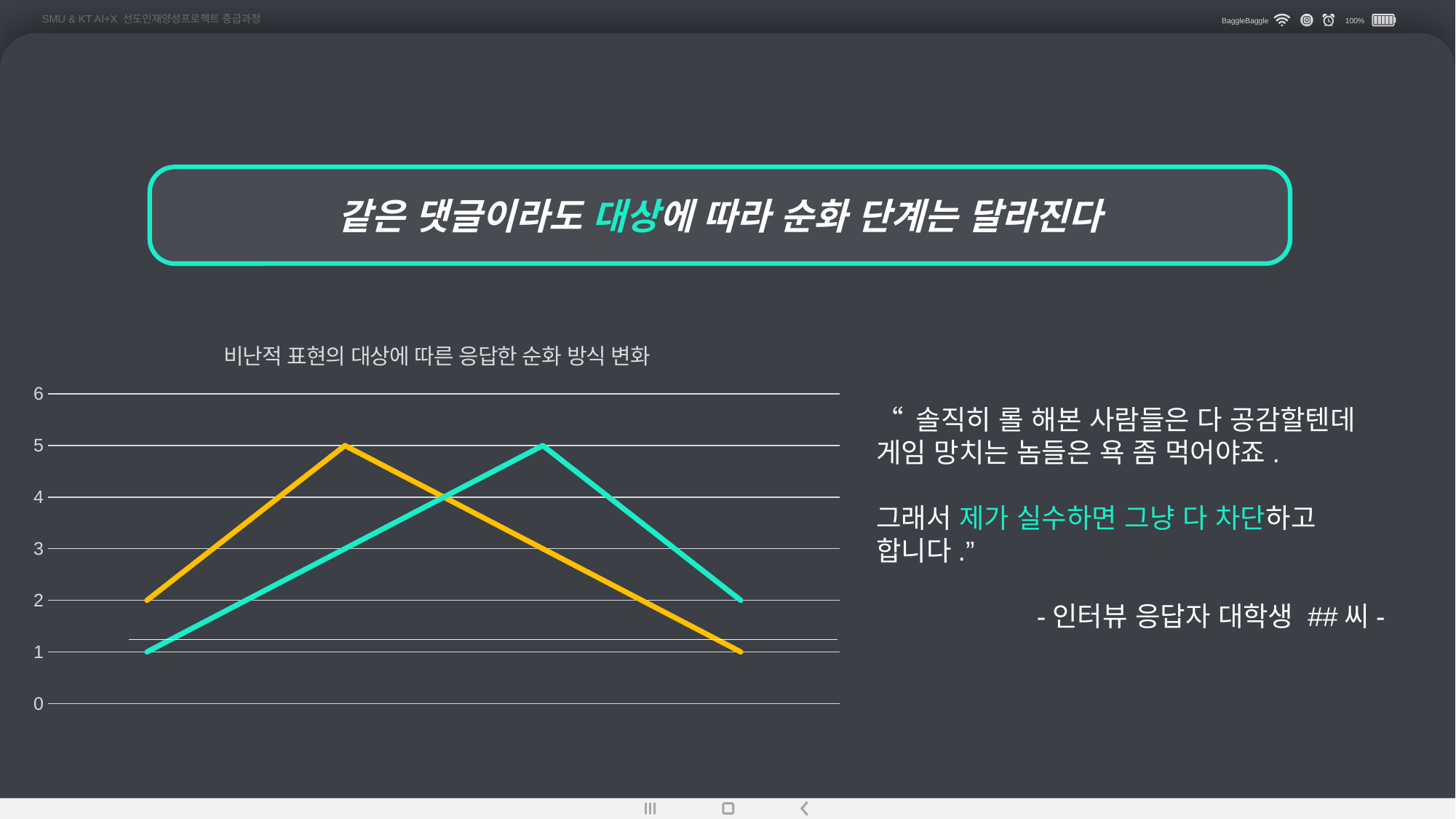

SMU & KT AI+X 선도인재양성프로젝트 중급과정

BaggleBaggle
100%

같은 댓글이라도 대상에 따라 순화 단계는 달라진다

### Chart: 비난적 표현의 대상에 따른 응답한 순화 방식 변화

| Category | 제3자 | 본인 |
|---|---|---|
| 0단계
순화 필요없음 | 2.0 | 1.0 |
| 1단계
비난적 표현 필터링 | 5.0 | 3.0 |
| 2단계
비난적 표현 순화 | 3.0 | 5.0 |
| 3단계
부정적 의도 순화 | 1.0 | 2.0 |
“ 솔직히 롤 해본 사람들은 다 공감할텐데 게임 망치는 놈들은 욕 좀 먹어야죠.

그래서 제가 실수하면 그냥 다 차단하고 합니다.”

-인터뷰 응답자 대학생 ##씨-